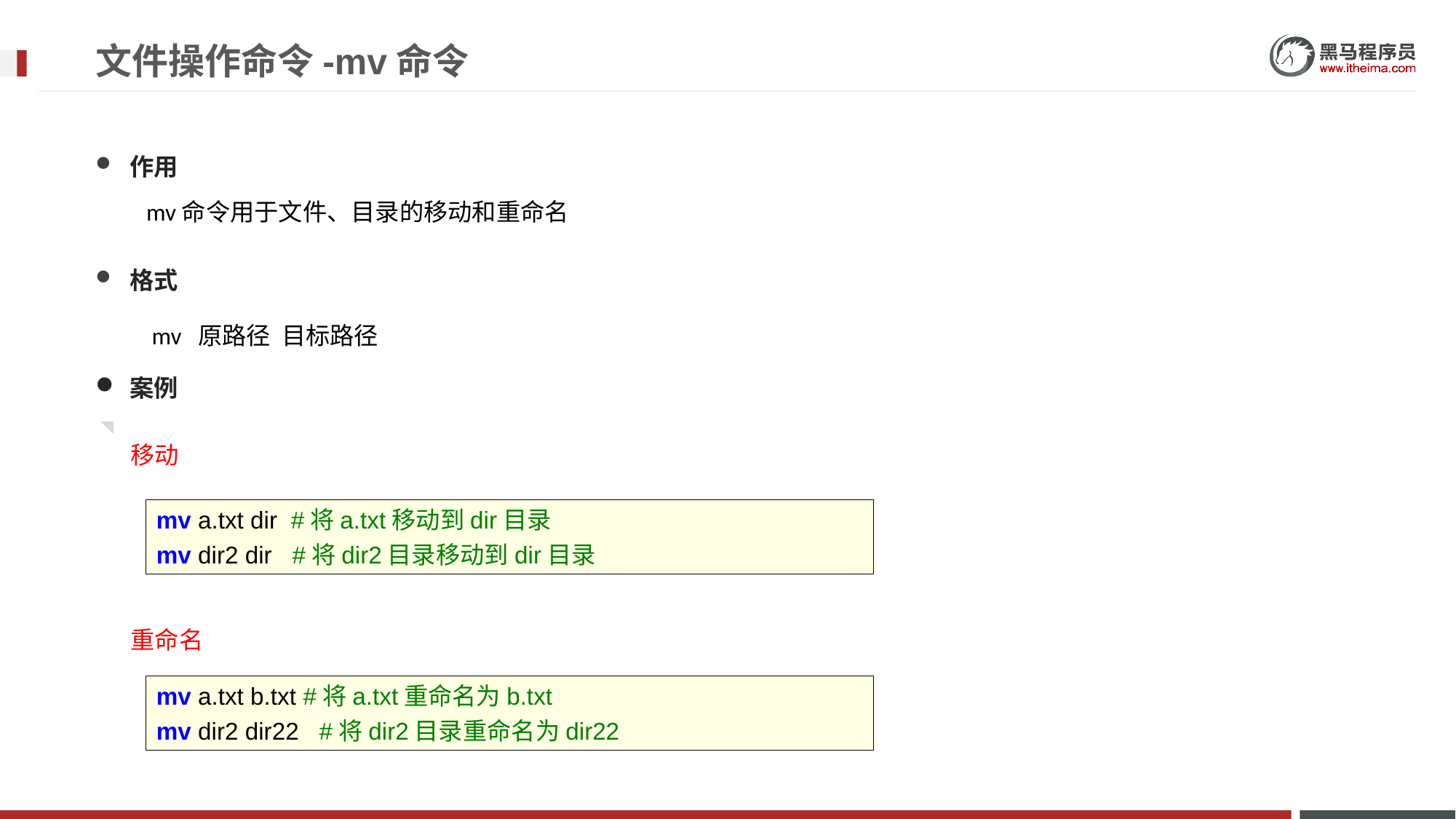

# 文件操作命令-mv命令
作用
mv命令用于文件、目录的移动和重命名
格式
 mv  原路径  目标路径
案例

移动
mv a.txt dir  #将a.txt移动到dir目录
mv dir2 dir   #将dir2目录移动到dir目录
 重命名
mv a.txt b.txt #将a.txt重命名为b.txt
mv dir2 dir22   #将dir2目录重命名为dir22